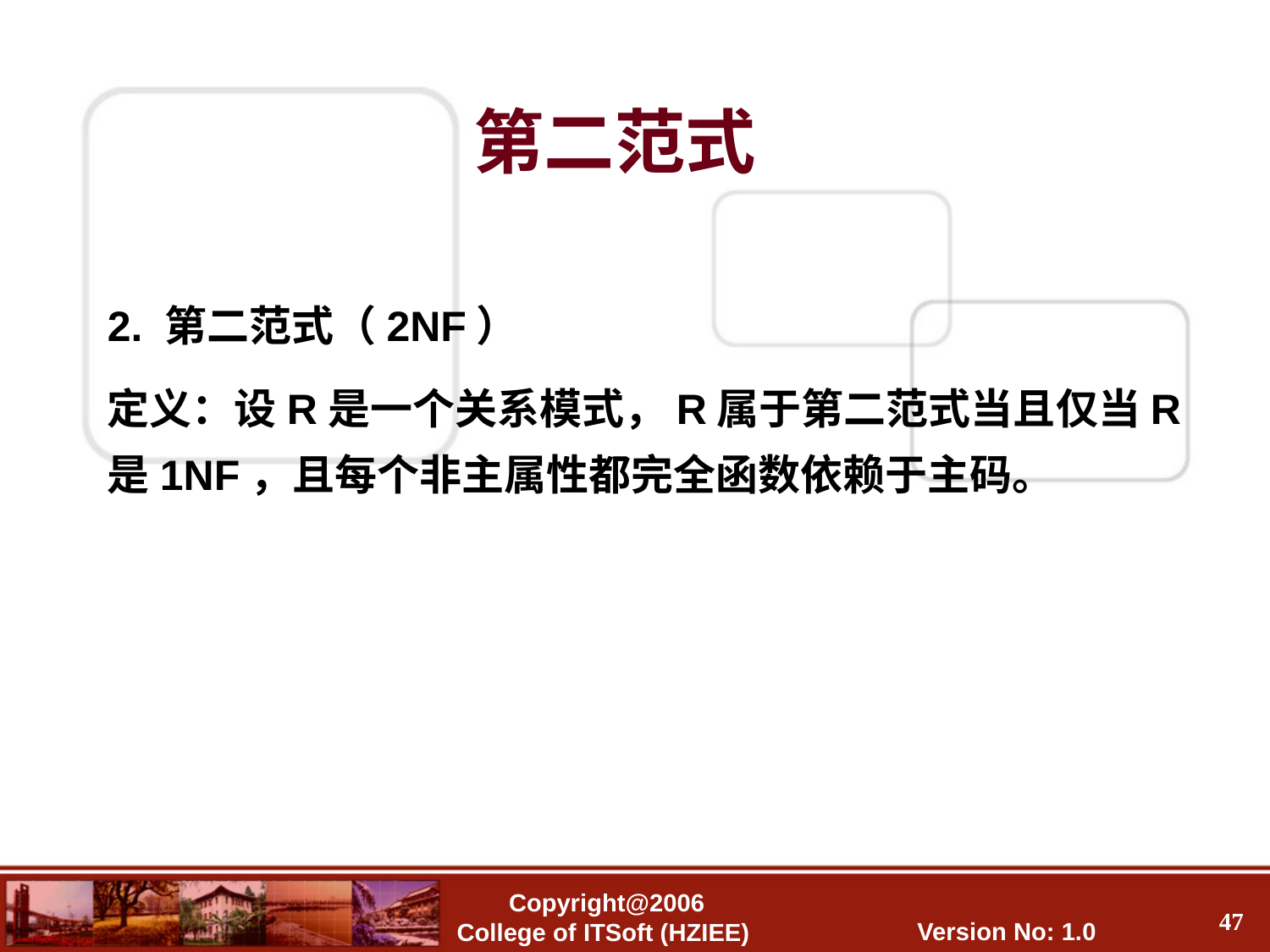

第二范式
2. 第二范式（2NF）
定义：设R是一个关系模式，R属于第二范式当且仅当R是1NF，且每个非主属性都完全函数依赖于主码。